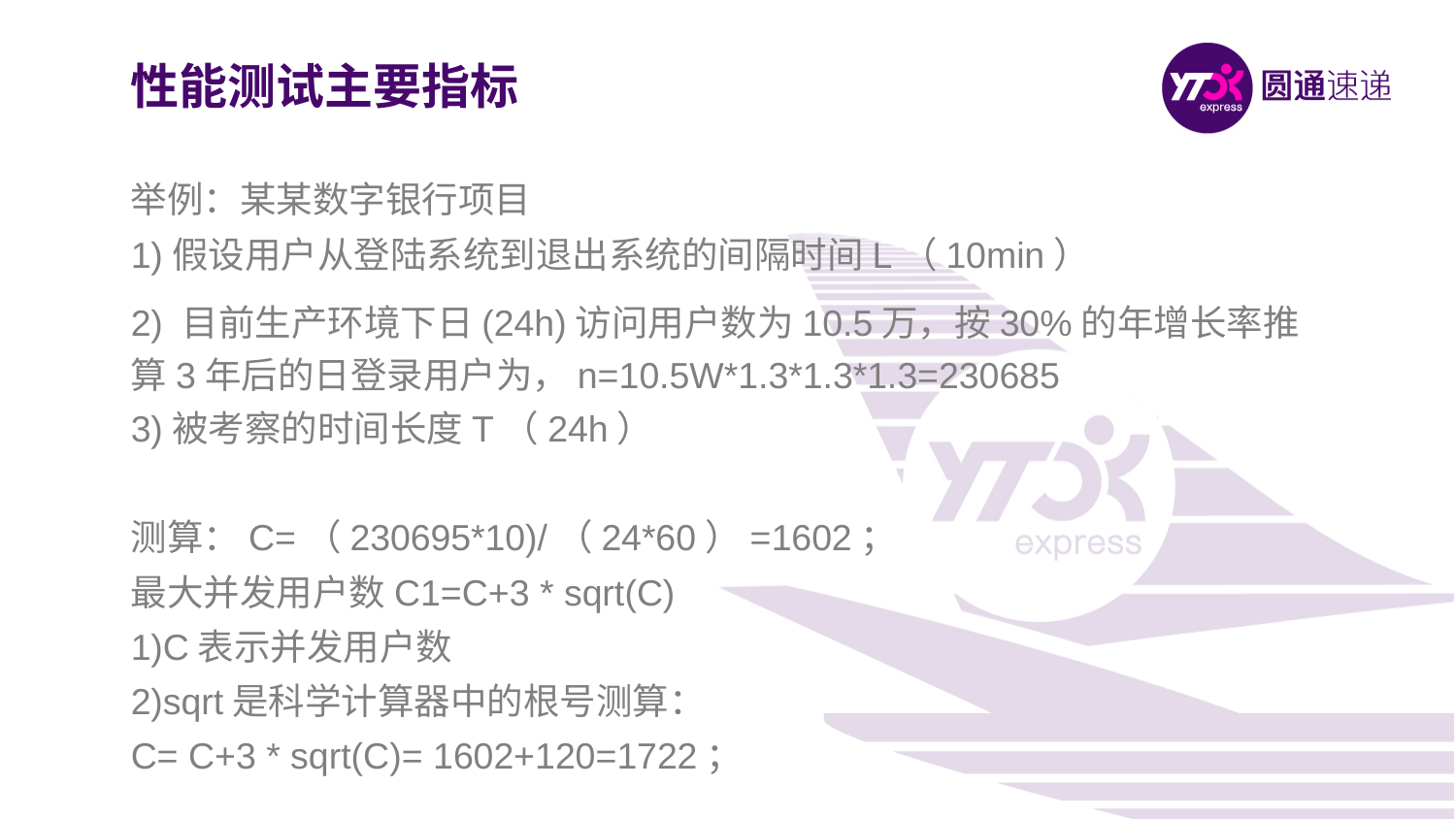

性能测试主要指标

举例：某某数字银行项目
1)假设用户从登陆系统到退出系统的间隔时间L（10min）
2) 目前生产环境下日(24h)访问用户数为10.5万，按30%的年增长率推算3年后的日登录用户为，n=10.5W*1.3*1.3*1.3=230685
3)被考察的时间长度T（24h）

测算：C=（230695*10)/（24*60）=1602；
最大并发用户数C1=C+3 * sqrt(C)
1)C表示并发用户数
2)sqrt是科学计算器中的根号测算：
C= C+3 * sqrt(C)= 1602+120=1722；